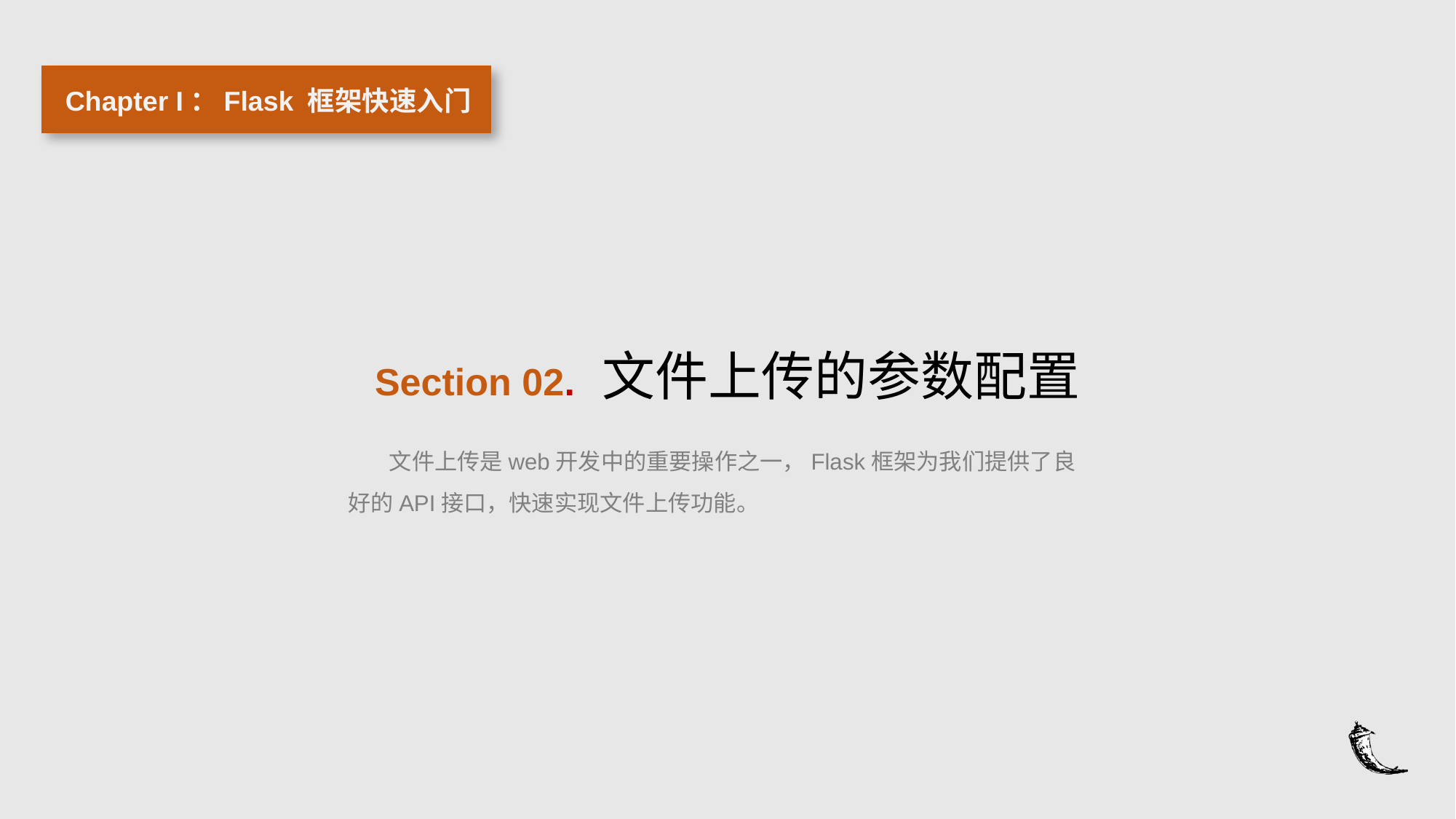

Chapter I：Flask 框架快速入门
Section 02. 文件上传的参数配置
       文件上传是web开发中的重要操作之一，Flask框架为我们提供了良好的API接口，快速实现文件上传功能。